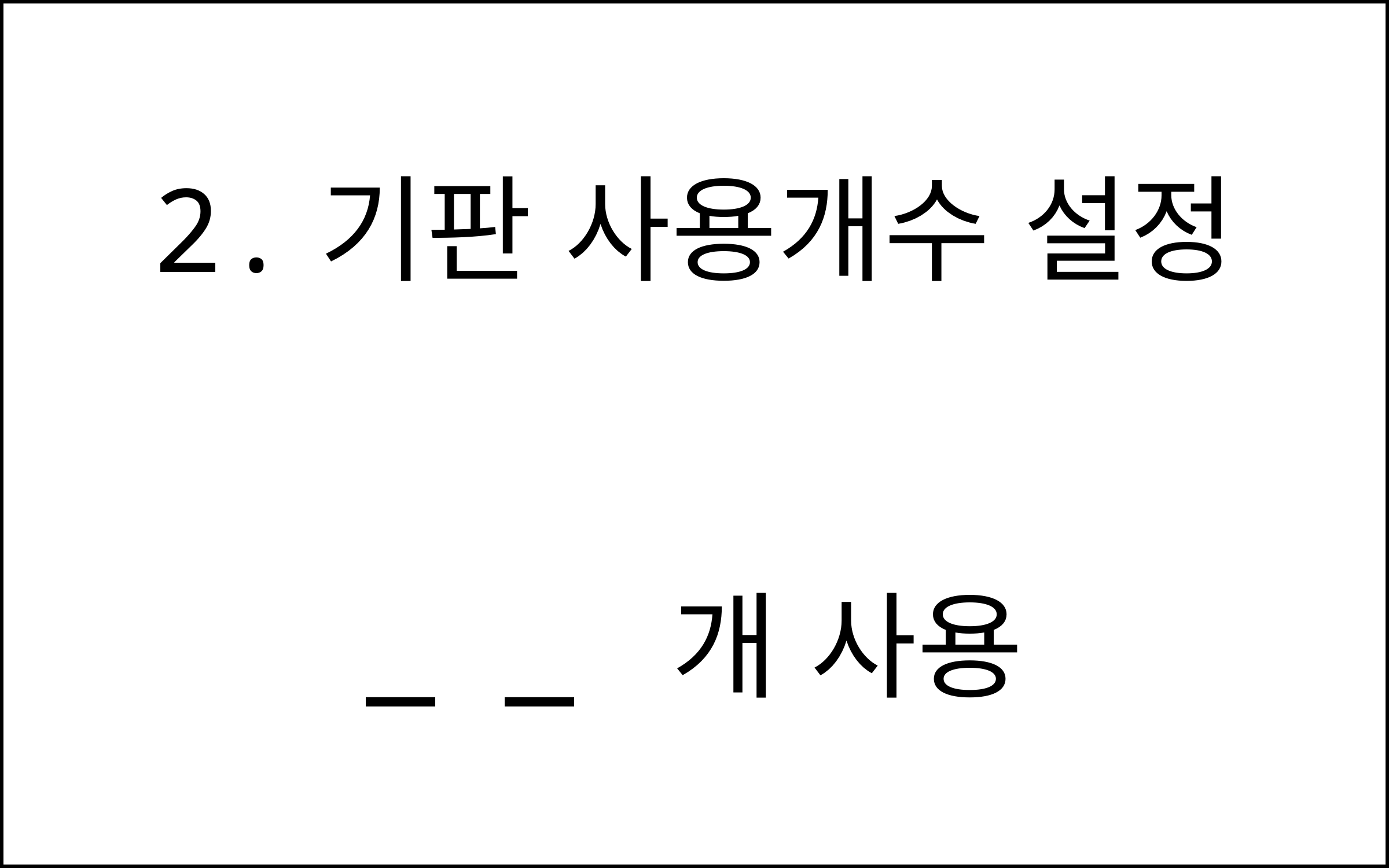

2.기판 사용개수 설정

_ _ 개 사용